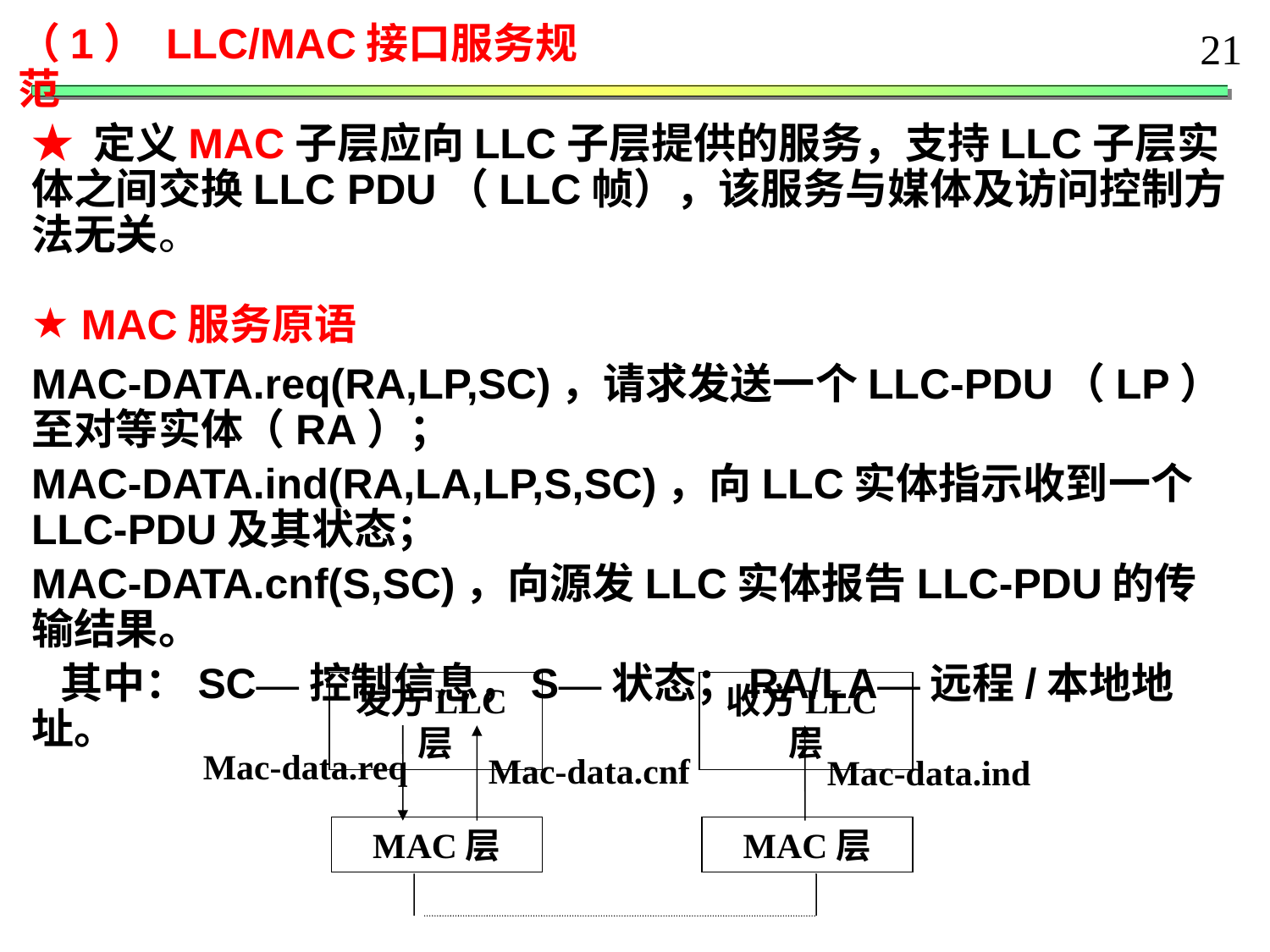

（1） LLC/MAC接口服务规范
21

★ 定义MAC子层应向LLC子层提供的服务，支持LLC子层实体之间交换LLC PDU（LLC帧），该服务与媒体及访问控制方法无关。

 MAC服务原语
MAC-DATA.req(RA,LP,SC)，请求发送一个LLC-PDU（LP）至对等实体（RA）；
MAC-DATA.ind(RA,LA,LP,S,SC)，向LLC实体指示收到一个LLC-PDU及其状态；
MAC-DATA.cnf(S,SC)，向源发LLC实体报告LLC-PDU的传输结果。
  其中：SC—控制信息，S—状态；RA/LA—远程/本地地址。
发方LLC层
收方LLC层

Mac-data.req
Mac-data.cnf
Mac-data.ind
MAC层
MAC层